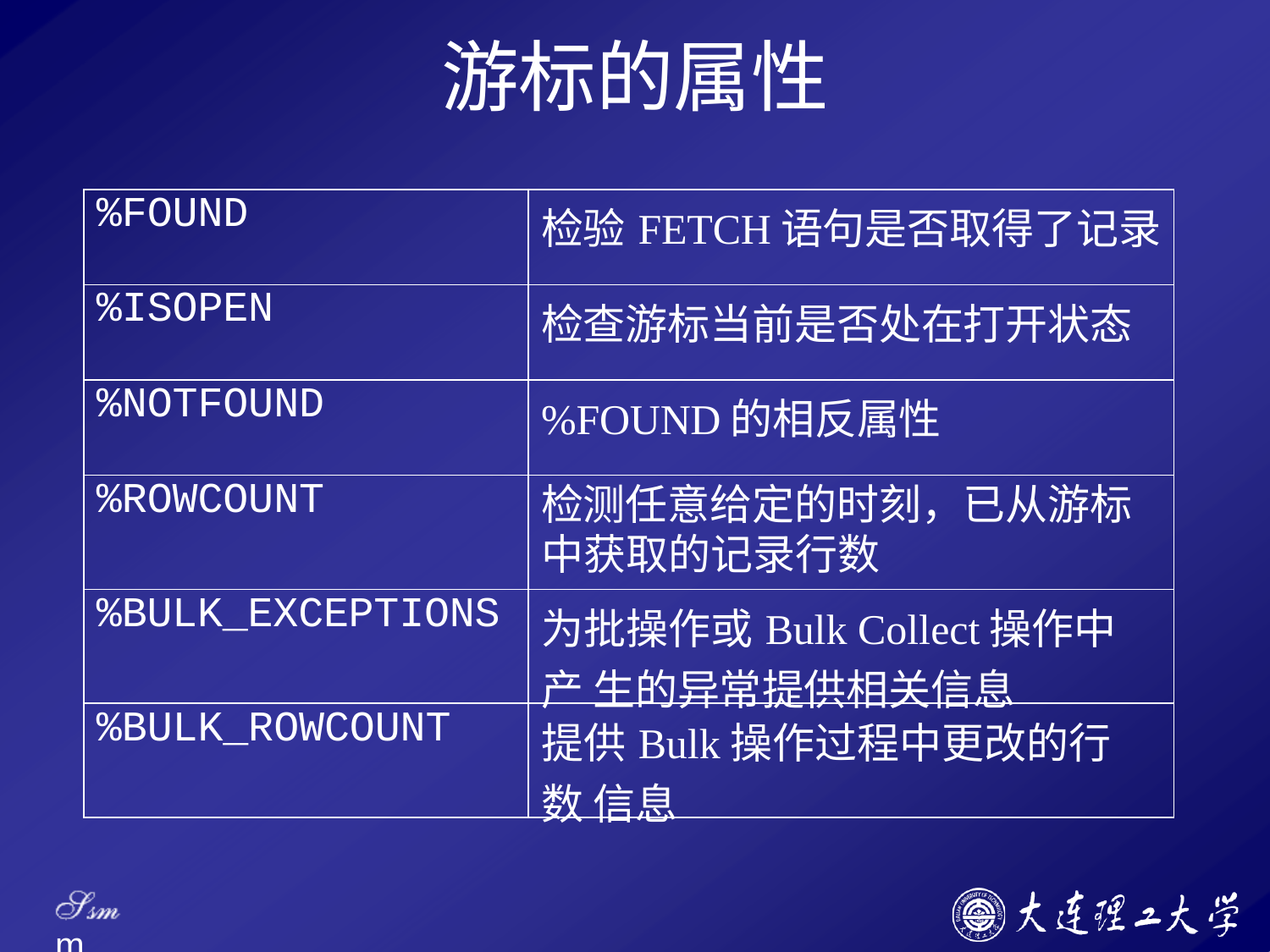

# 游标的属性
| %FOUND | 检验FETCH语句是否取得了记录 |
| --- | --- |
| %ISOPEN | 检查游标当前是否处在打开状态 |
| %NOTFOUND | %FOUND的相反属性 |
| %ROWCOUNT | 检测任意给定的时刻，已从游标 中获取的记录行数 |
| %BULK\_EXCEPTIONS | 为批操作或Bulk Collect操作中产 生的异常提供相关信息 |
| %BULK\_ROWCOUNT | 提供Bulk操作过程中更改的行数 信息 |

Ssm